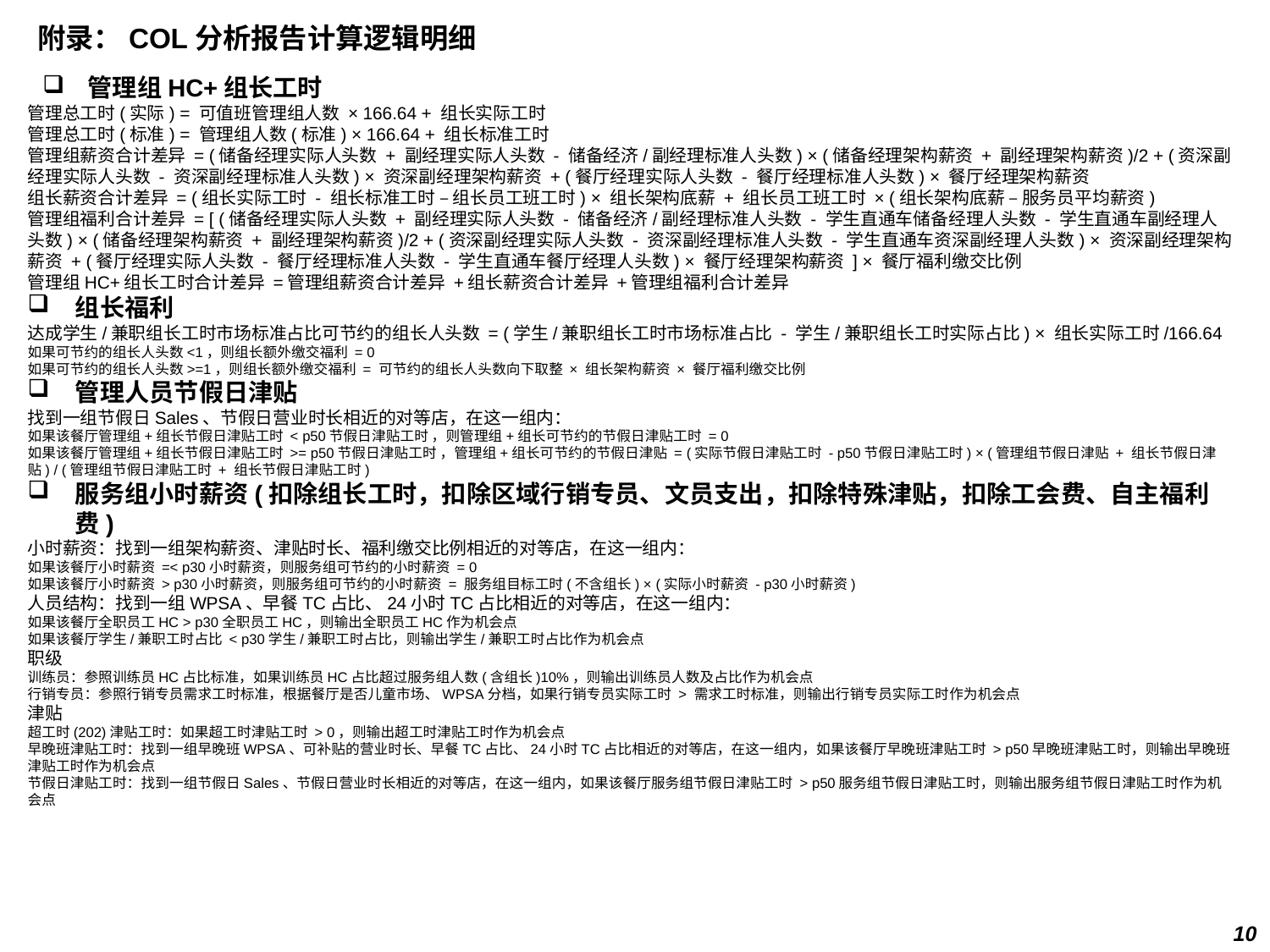

# 附录：COL分析报告计算逻辑明细
管理组HC+组长工时
管理总工时(实际) = 可值班管理组人数 × 166.64 + 组长实际工时
管理总工时(标准) = 管理组人数(标准) × 166.64 + 组长标准工时
管理组薪资合计差异 = (储备经理实际人头数 + 副经理实际人头数 - 储备经济/副经理标准人头数) × (储备经理架构薪资 + 副经理架构薪资)/2 + (资深副经理实际人头数 - 资深副经理标准人头数) × 资深副经理架构薪资 + (餐厅经理实际人头数 - 餐厅经理标准人头数) × 餐厅经理架构薪资
组长薪资合计差异 = (组长实际工时 - 组长标准工时 – 组长员工班工时) × 组长架构底薪 + 组长员工班工时 × (组长架构底薪 – 服务员平均薪资)
管理组福利合计差异 = [ (储备经理实际人头数 + 副经理实际人头数 - 储备经济/副经理标准人头数 - 学生直通车储备经理人头数 - 学生直通车副经理人头数) × (储备经理架构薪资 + 副经理架构薪资)/2 + (资深副经理实际人头数 - 资深副经理标准人头数 - 学生直通车资深副经理人头数) × 资深副经理架构薪资 + (餐厅经理实际人头数 - 餐厅经理标准人头数 - 学生直通车餐厅经理人头数) × 餐厅经理架构薪资 ] × 餐厅福利缴交比例
管理组HC+组长工时合计差异 =管理组薪资合计差异 +组长薪资合计差异 +管理组福利合计差异
组长福利
达成学生/兼职组长工时市场标准占比可节约的组长人头数 = (学生/兼职组长工时市场标准占比 - 学生/兼职组长工时实际占比) × 组长实际工时/166.64
如果可节约的组长人头数<1，则组长额外缴交福利 = 0
如果可节约的组长人头数>=1，则组长额外缴交福利 = 可节约的组长人头数向下取整 × 组长架构薪资 × 餐厅福利缴交比例
管理人员节假日津贴
找到一组节假日Sales、节假日营业时长相近的对等店，在这一组内：
如果该餐厅管理组+组长节假日津贴工时 < p50节假日津贴工时 ，则管理组+组长可节约的节假日津贴工时 = 0
如果该餐厅管理组+组长节假日津贴工时 >= p50节假日津贴工时 ，管理组+组长可节约的节假日津贴 = (实际节假日津贴工时 - p50节假日津贴工时) × (管理组节假日津贴 + 组长节假日津贴) / (管理组节假日津贴工时 + 组长节假日津贴工时)
服务组小时薪资(扣除组长工时，扣除区域行销专员、文员支出，扣除特殊津贴，扣除工会费、自主福利费)
小时薪资：找到一组架构薪资、津贴时长、福利缴交比例相近的对等店，在这一组内：
如果该餐厅小时薪资 =< p30小时薪资，则服务组可节约的小时薪资 = 0
如果该餐厅小时薪资 > p30小时薪资，则服务组可节约的小时薪资 = 服务组目标工时(不含组长) × (实际小时薪资 - p30小时薪资)
人员结构：找到一组WPSA、早餐TC占比、24小时TC占比相近的对等店，在这一组内：
如果该餐厅全职员工HC > p30全职员工HC，则输出全职员工HC作为机会点
如果该餐厅学生/兼职工时占比 < p30学生/兼职工时占比，则输出学生/兼职工时占比作为机会点
职级
训练员：参照训练员HC占比标准，如果训练员HC占比超过服务组人数(含组长)10%，则输出训练员人数及占比作为机会点
行销专员：参照行销专员需求工时标准，根据餐厅是否儿童市场、WPSA分档，如果行销专员实际工时 > 需求工时标准，则输出行销专员实际工时作为机会点
津贴
超工时(202)津贴工时：如果超工时津贴工时 > 0，则输出超工时津贴工时作为机会点
早晚班津贴工时：找到一组早晚班WPSA、可补贴的营业时长、早餐TC占比、24小时TC占比相近的对等店，在这一组内，如果该餐厅早晚班津贴工时 > p50早晚班津贴工时，则输出早晚班津贴工时作为机会点
节假日津贴工时：找到一组节假日Sales、节假日营业时长相近的对等店，在这一组内，如果该餐厅服务组节假日津贴工时 > p50服务组节假日津贴工时，则输出服务组节假日津贴工时作为机会点